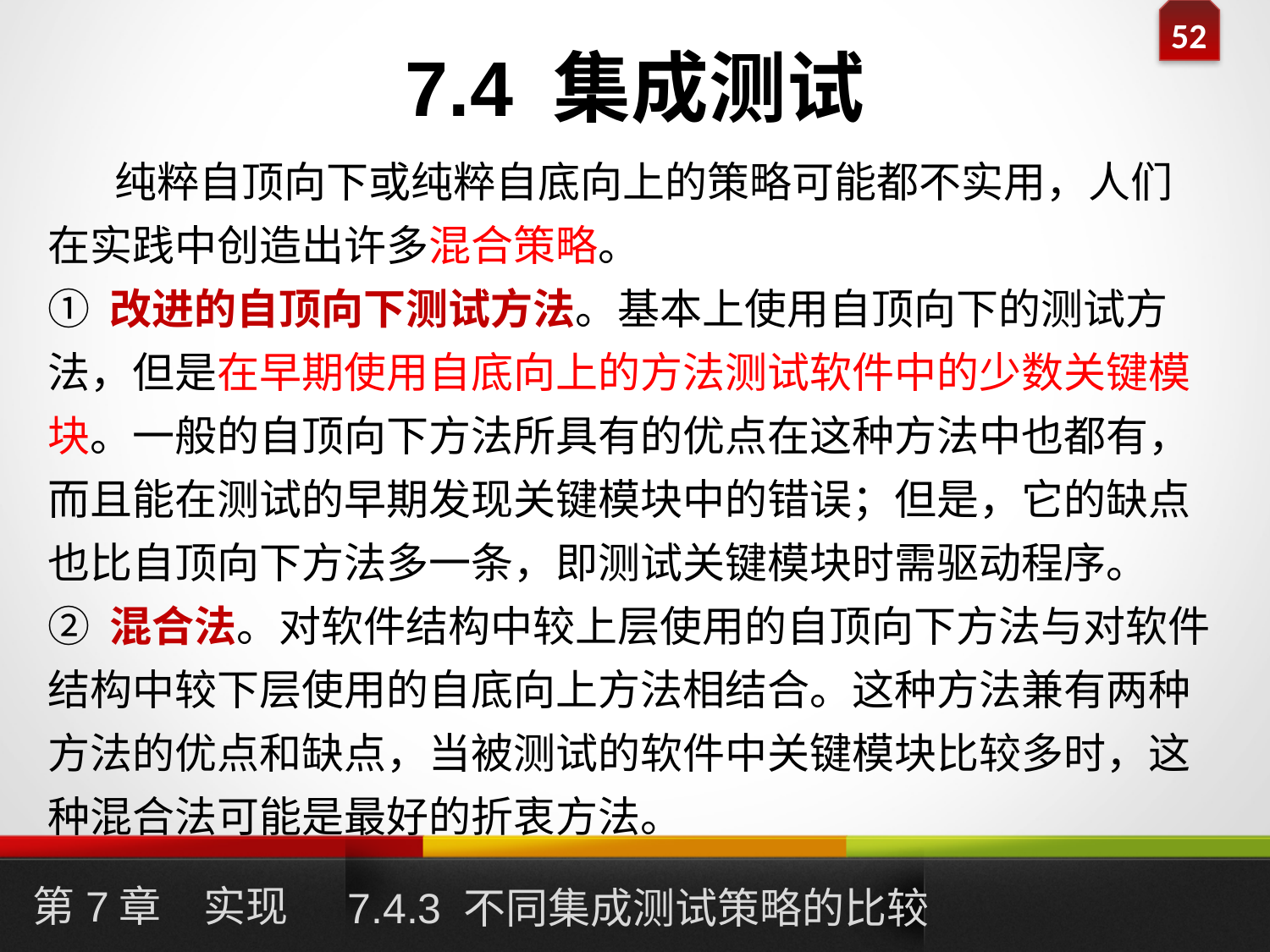

# 7.4 集成测试
      纯粹自顶向下或纯粹自底向上的策略可能都不实用，人们在实践中创造出许多混合策略。
① 改进的自顶向下测试方法。基本上使用自顶向下的测试方法，但是在早期使用自底向上的方法测试软件中的少数关键模块。一般的自顶向下方法所具有的优点在这种方法中也都有，而且能在测试的早期发现关键模块中的错误；但是，它的缺点也比自顶向下方法多一条，即测试关键模块时需驱动程序。
② 混合法。对软件结构中较上层使用的自顶向下方法与对软件结构中较下层使用的自底向上方法相结合。这种方法兼有两种方法的优点和缺点，当被测试的软件中关键模块比较多时，这种混合法可能是最好的折衷方法。
第7章　实现
7.4.3 不同集成测试策略的比较